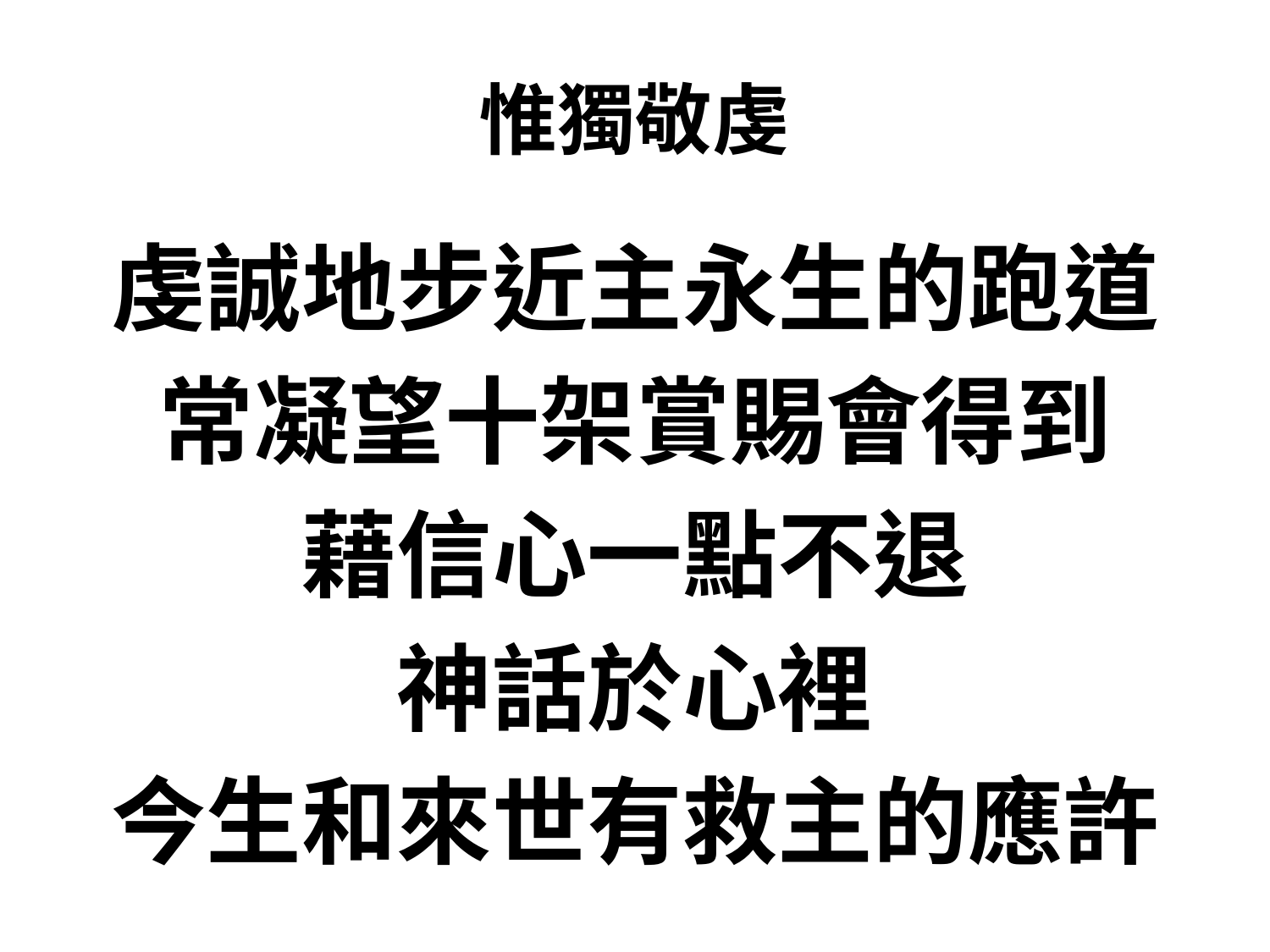

# 惟獨敬虔
虔誠地步近主永生的跑道
常凝望十架賞賜會得到
藉信心一點不退
神話於心裡
今生和來世有救主的應許